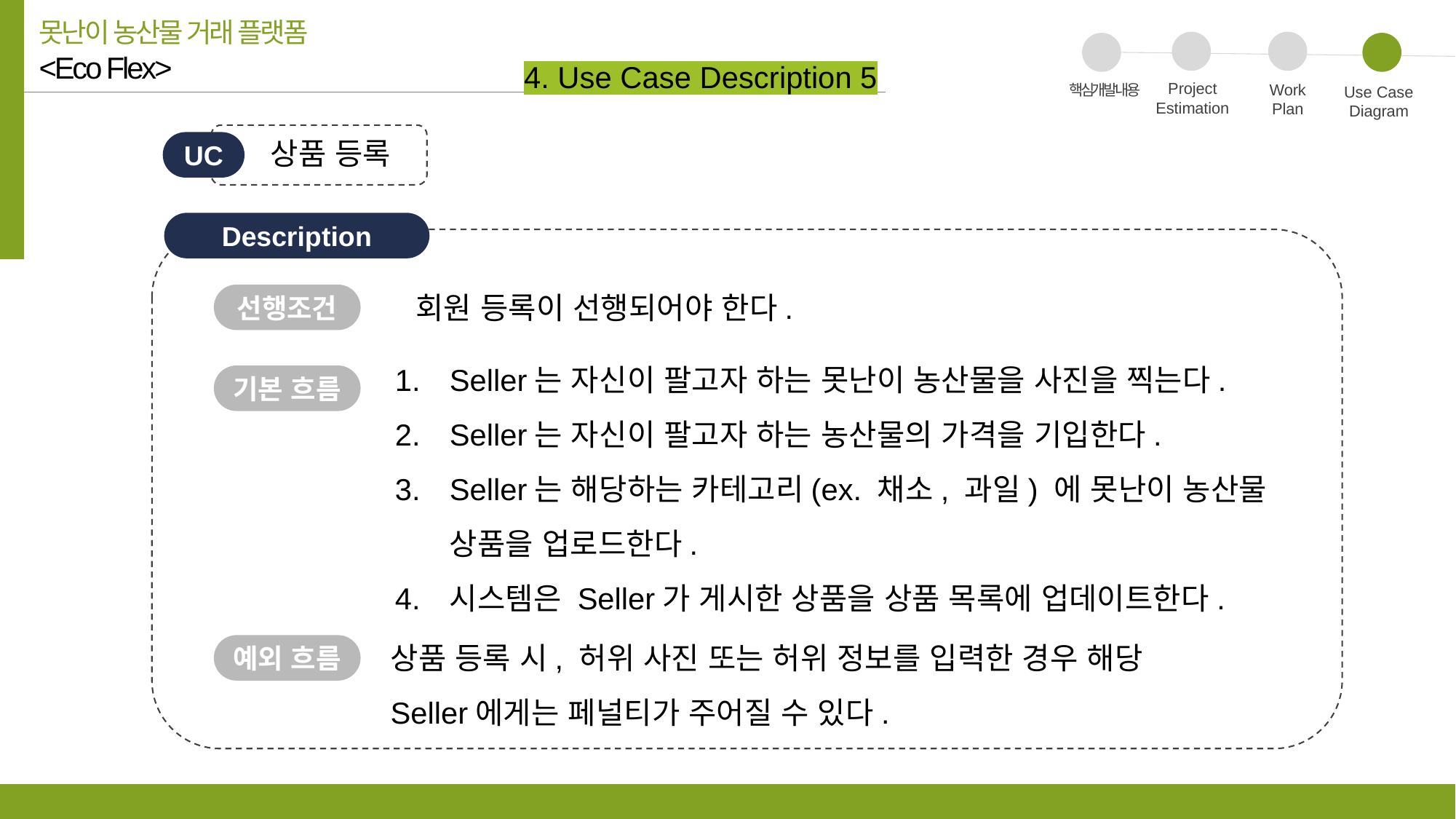

못난이 농산물 거래 플랫폼
<Eco Flex>

02

04
03
4. Use Case Description 5
01
Project
Estimation
Work
Plan
핵심개발내용
Use Case
Diagram

상품 등록
UC
Description

회원 등록이 선행되어야 한다.

선행조건
Seller는 자신이 팔고자 하는 못난이 농산물을 사진을 찍는다.
Seller는 자신이 팔고자 하는 농산물의 가격을 기입한다.
Seller는 해당하는 카테고리(ex. 채소, 과일) 에 못난이 농산물 상품을 업로드한다.
시스템은 Seller가 게시한 상품을 상품 목록에 업데이트한다.

기본 흐름

상품 등록 시, 허위 사진 또는 허위 정보를 입력한 경우 해당 Seller에게는 페널티가 주어질 수 있다.

예외 흐름